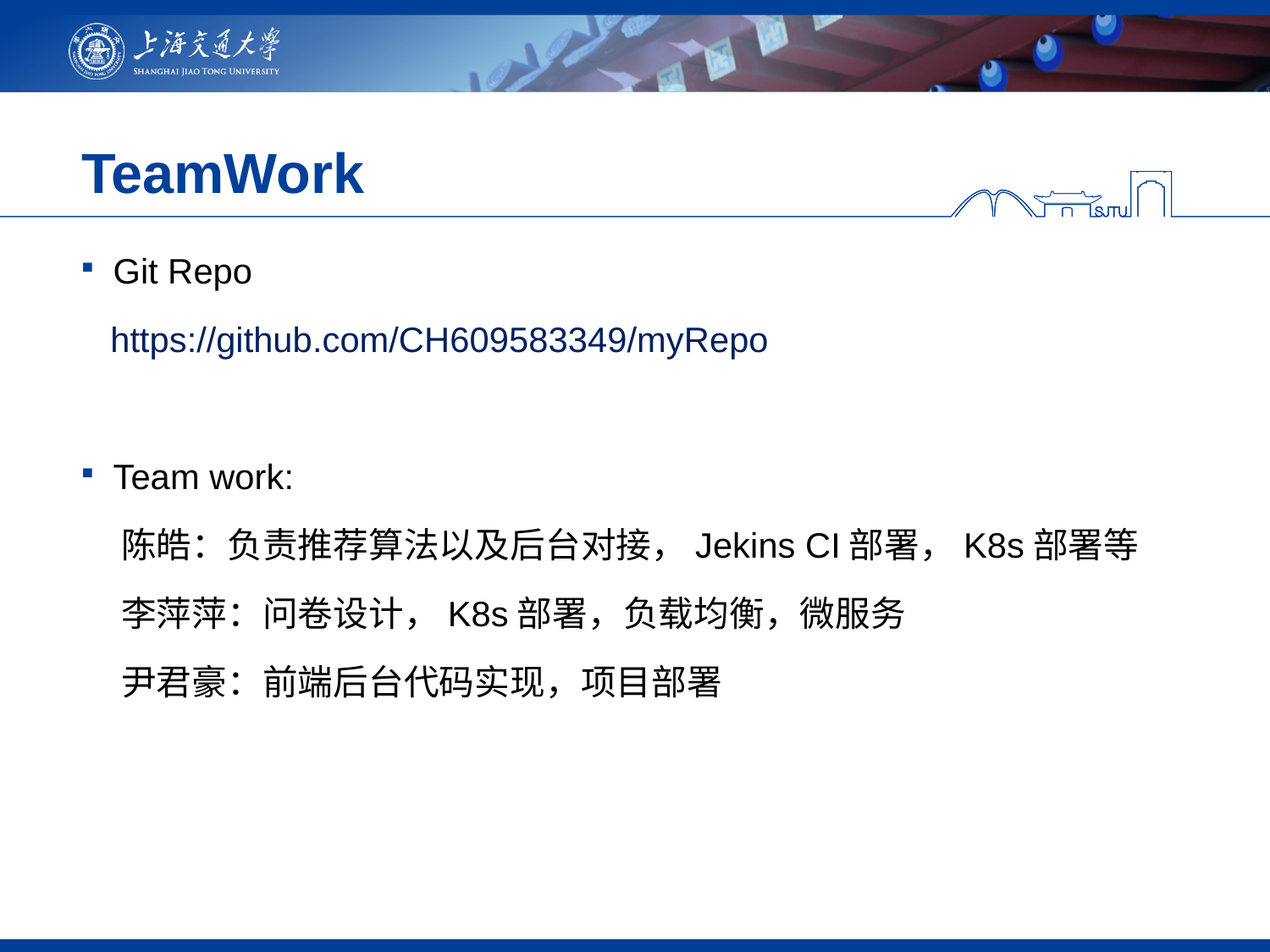

# TeamWork
Git Repo
   https://github.com/CH609583349/myRepo

Team work:
    陈皓：负责推荐算法以及后台对接，Jekins CI部署，K8s部署等
    李萍萍：问卷设计，K8s部署，负载均衡，微服务
    尹君豪：前端后台代码实现，项目部署